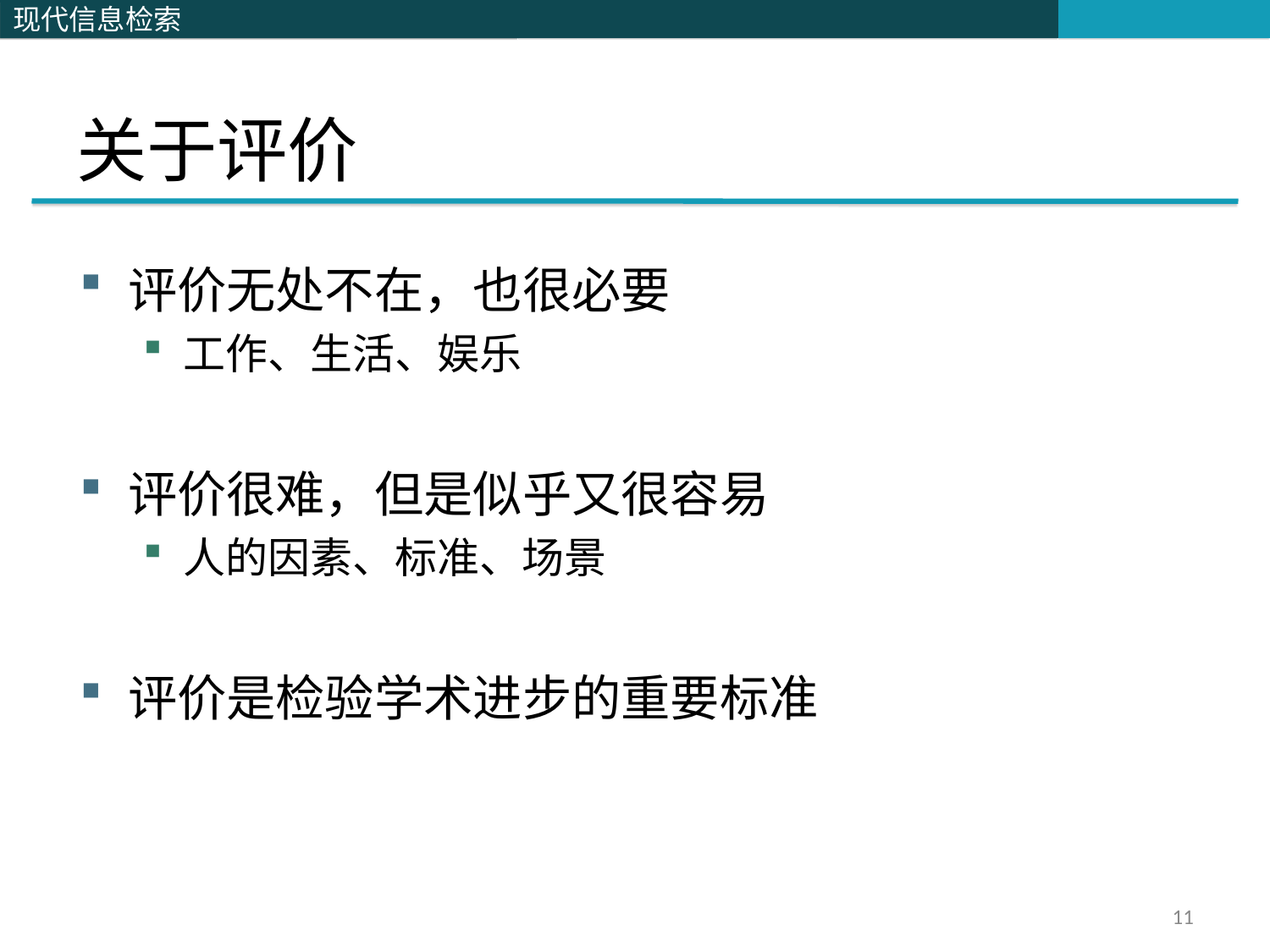

# 关于评价
评价无处不在，也很必要
工作、生活、娱乐

评价很难，但是似乎又很容易
人的因素、标准、场景

评价是检验学术进步的重要标准
11